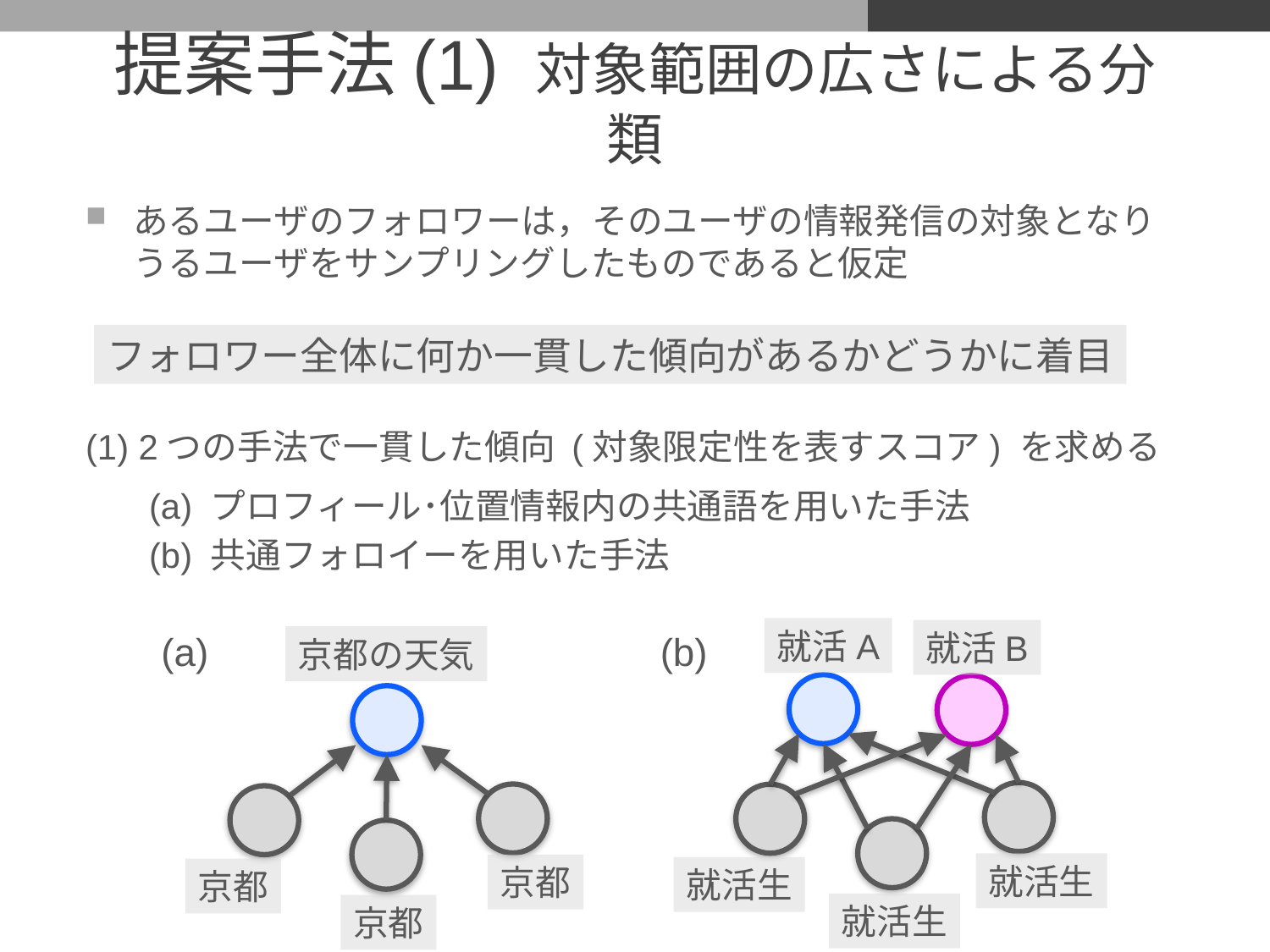

提案手法(1) 対象範囲の広さによる分類
あるユーザのフォロワーは，そのユーザの情報発信の対象となりうるユーザをサンプリングしたものであると仮定

(1) 2つの手法で一貫した傾向 (対象限定性を表すスコア) を求める
(a) プロフィール･位置情報内の共通語を用いた手法
(b) 共通フォロイーを用いた手法

フォロワー全体に何か一貫した傾向があるかどうかに着目
就活A
就活B
(a)
(b)
京都の天気

就活生
京都
就活生
京都
就活生
京都